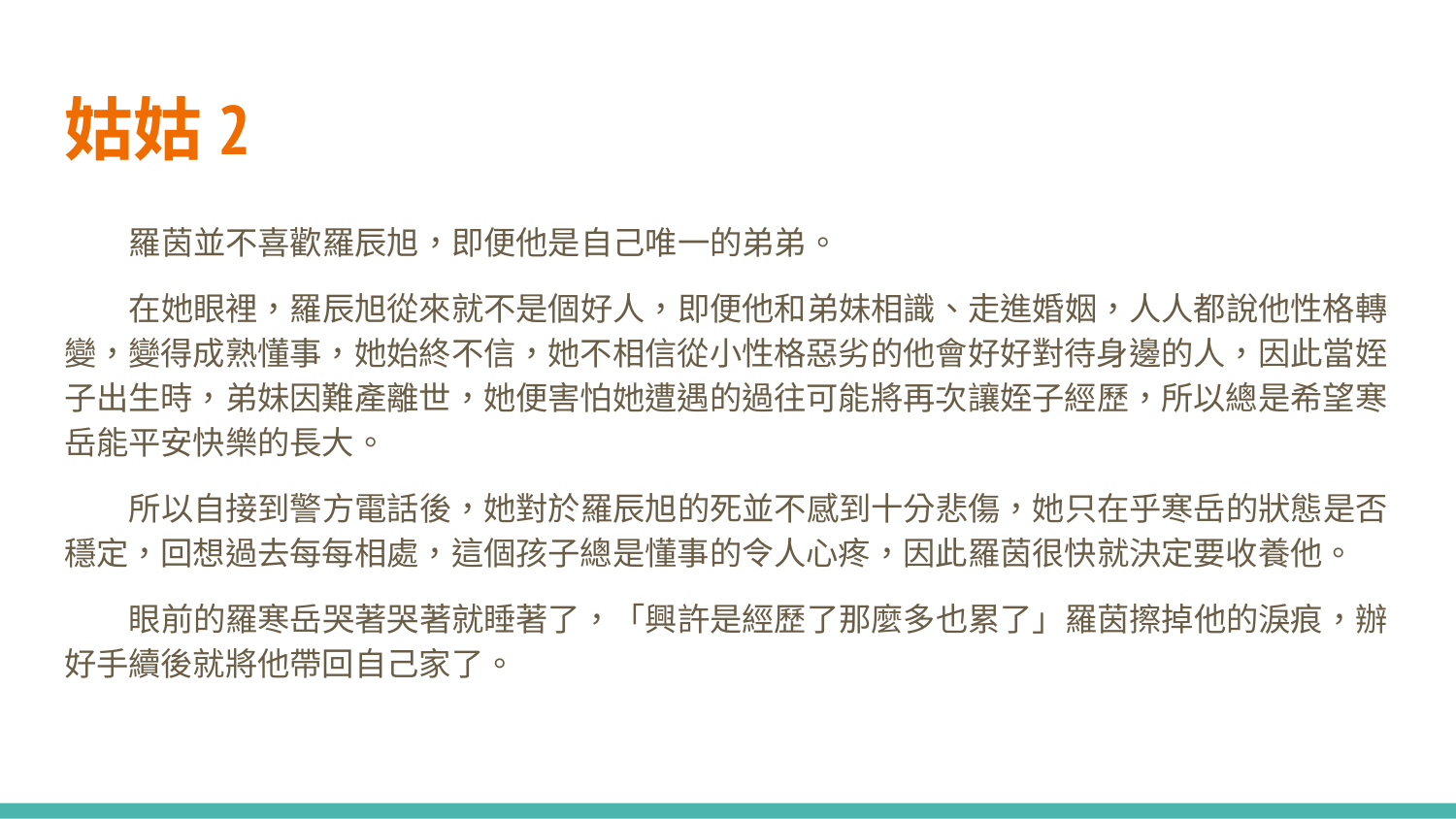

# 姑姑2
羅茵並不喜歡羅辰旭，即便他是自己唯一的弟弟。
在她眼裡，羅辰旭從來就不是個好人，即便他和弟妹相識、走進婚姻，人人都說他性格轉變，變得成熟懂事，她始終不信，她不相信從小性格惡劣的他會好好對待身邊的人，因此當姪子出生時，弟妹因難產離世，她便害怕她遭遇的過往可能將再次讓姪子經歷，所以總是希望寒岳能平安快樂的長大。
所以自接到警方電話後，她對於羅辰旭的死並不感到十分悲傷，她只在乎寒岳的狀態是否穩定，回想過去每每相處，這個孩子總是懂事的令人心疼，因此羅茵很快就決定要收養他。
眼前的羅寒岳哭著哭著就睡著了，「興許是經歷了那麼多也累了」羅茵擦掉他的淚痕，辦好手續後就將他帶回自己家了。